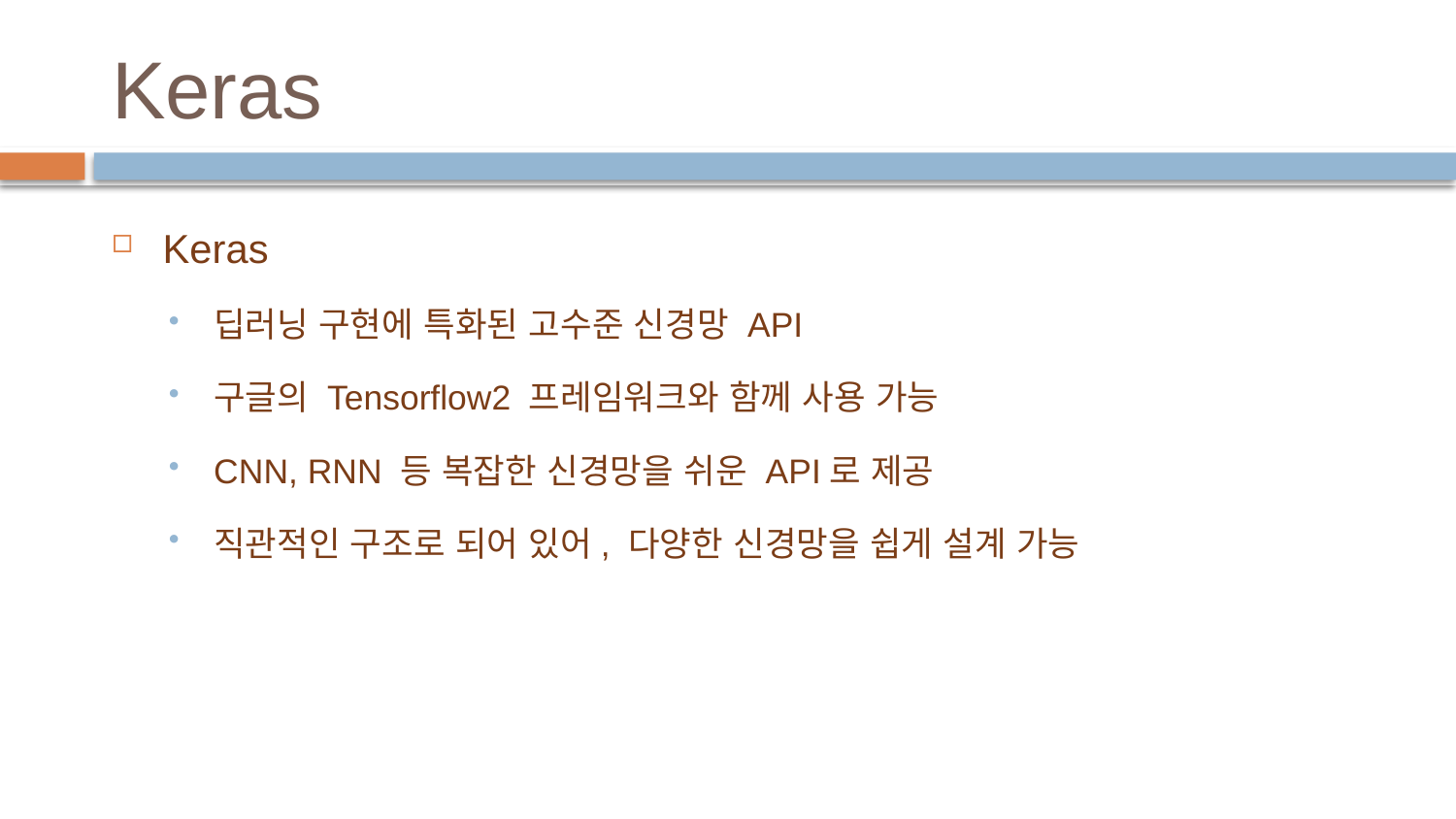

# Keras
Keras
딥러닝 구현에 특화된 고수준 신경망 API
구글의 Tensorflow2 프레임워크와 함께 사용 가능
CNN, RNN 등 복잡한 신경망을 쉬운 API로 제공
직관적인 구조로 되어 있어, 다양한 신경망을 쉽게 설계 가능